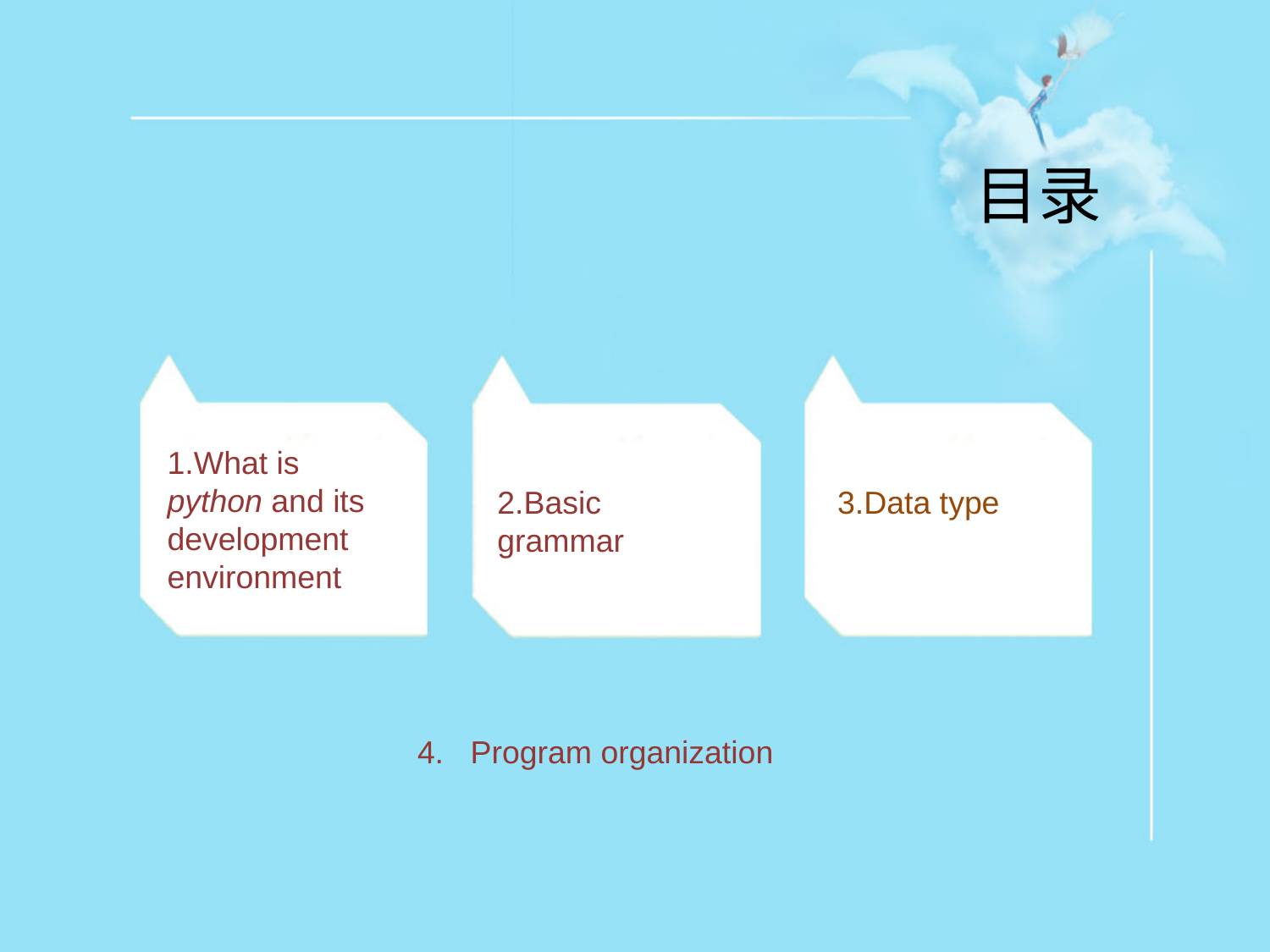

目录
1.What is python and its development environment
2.Basic grammar
3.Data type
4.   Program organization